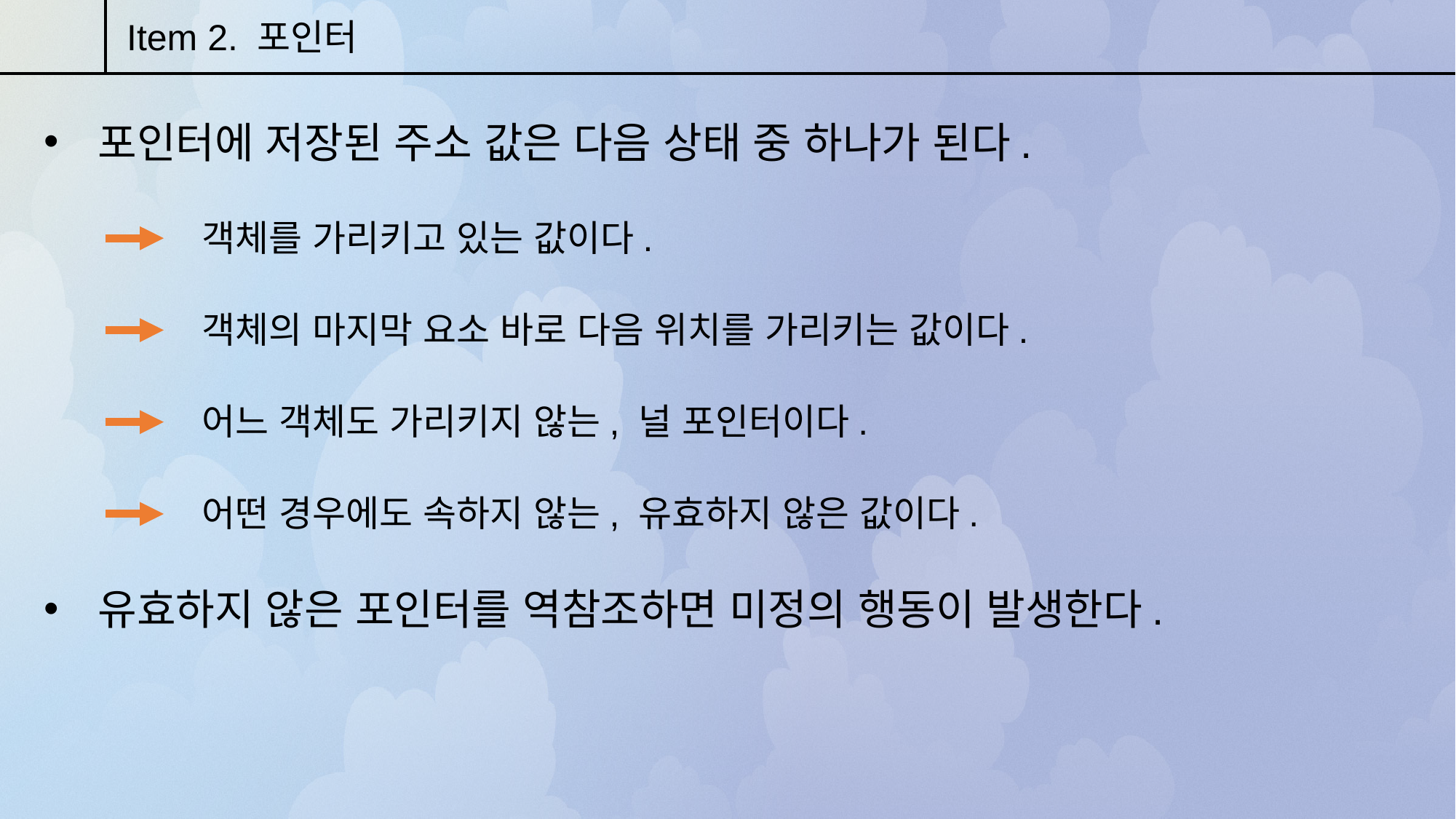

Item 2. 포인터
 포인터에 저장된 주소 값은 다음 상태 중 하나가 된다.
객체를 가리키고 있는 값이다.
객체의 마지막 요소 바로 다음 위치를 가리키는 값이다.
어느 객체도 가리키지 않는, 널 포인터이다.
어떤 경우에도 속하지 않는, 유효하지 않은 값이다.
 유효하지 않은 포인터를 역참조하면 미정의 행동이 발생한다.